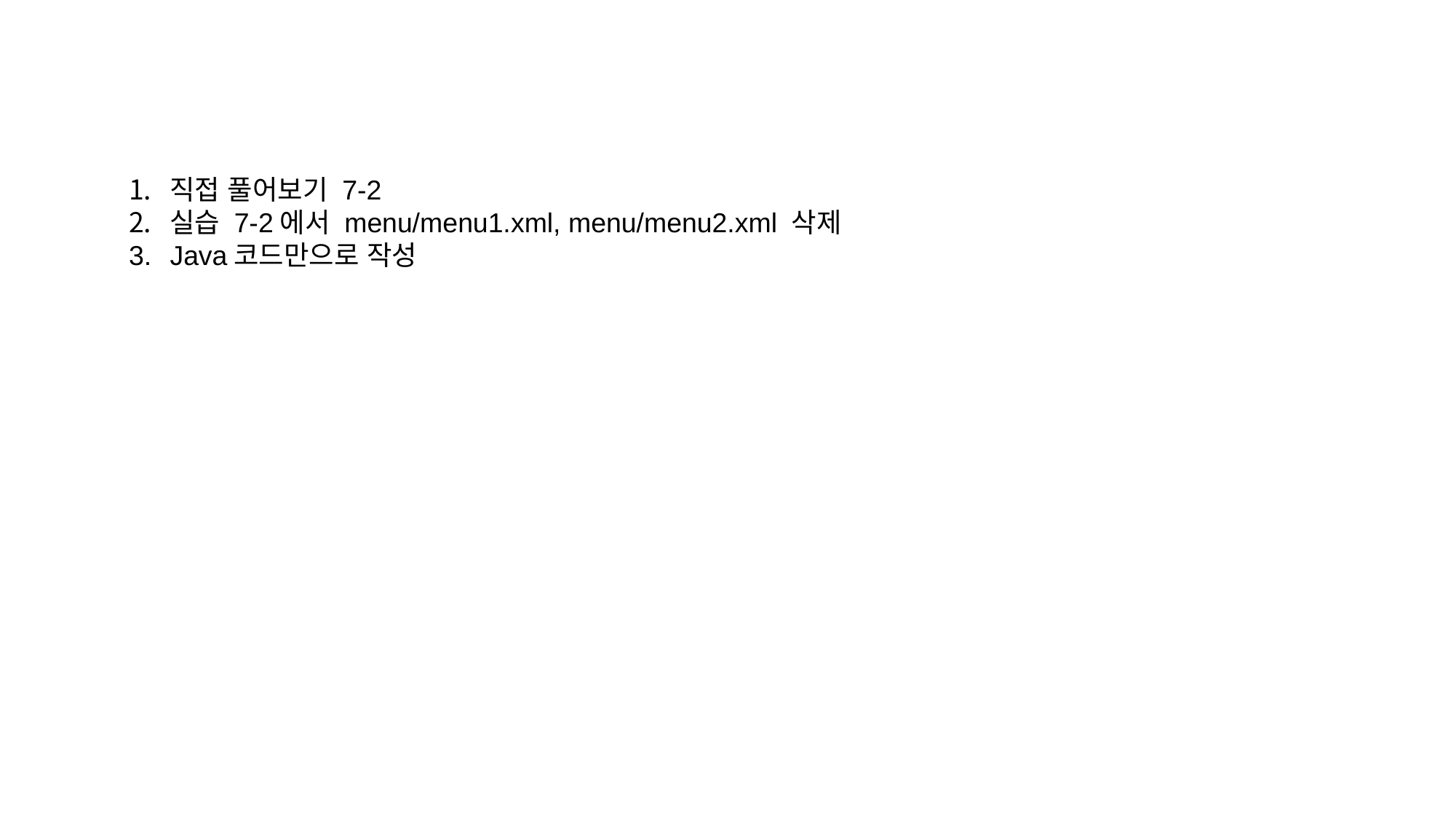

직접 풀어보기 7-2
실습 7-2에서 menu/menu1.xml, menu/menu2.xml 삭제
Java코드만으로 작성